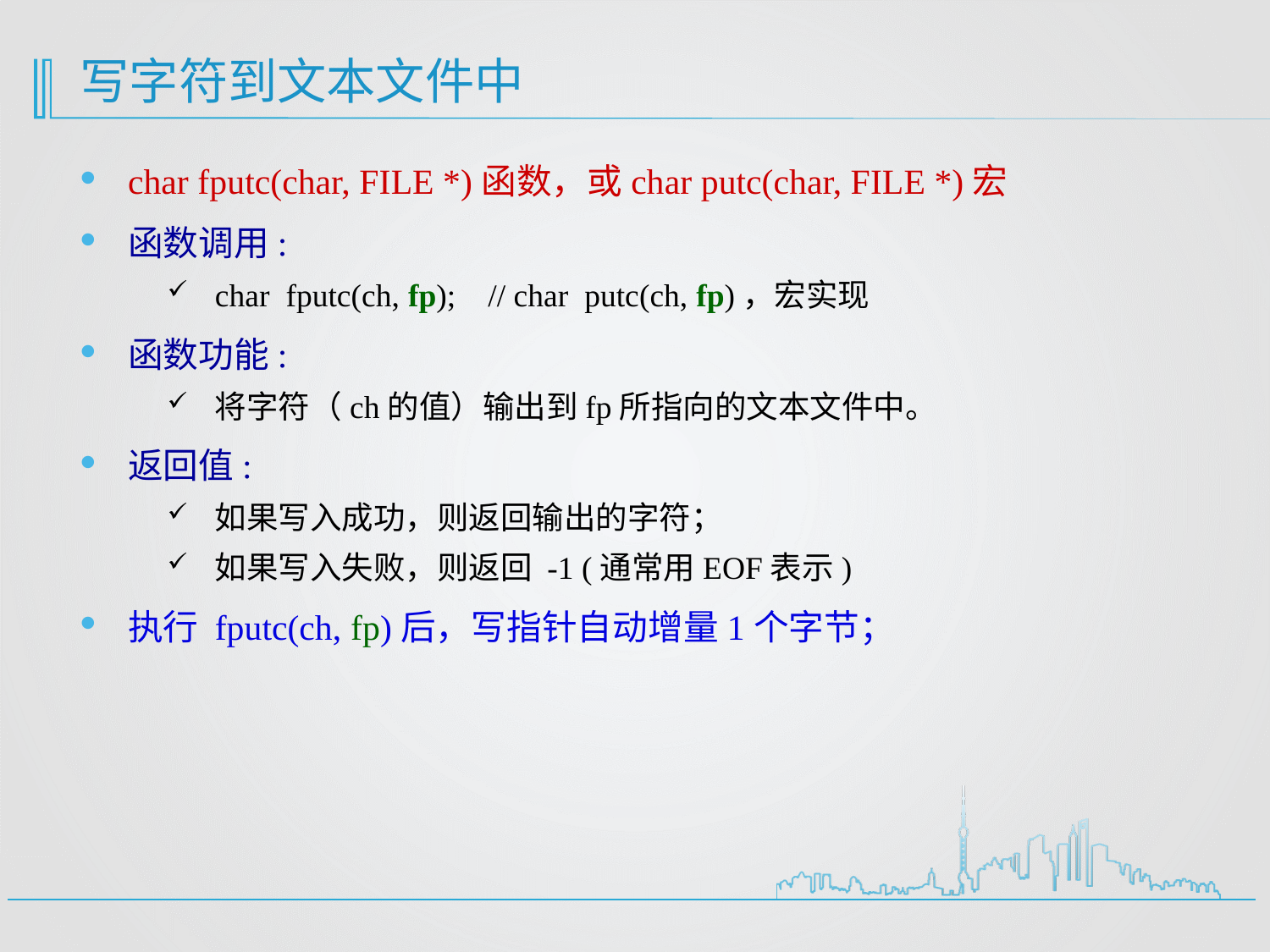

# 写字符到文本文件中
char fputc(char, FILE *)函数，或char putc(char, FILE *)宏
函数调用:
char  fputc(ch, fp);    // char  putc(ch, fp)，宏实现
函数功能:
将字符（ch的值）输出到fp所指向的文本文件中。
返回值:
如果写入成功，则返回输出的字符；
如果写入失败，则返回 -1 (通常用EOF表示)
执行 fputc(ch, fp)后，写指针自动增量1个字节；